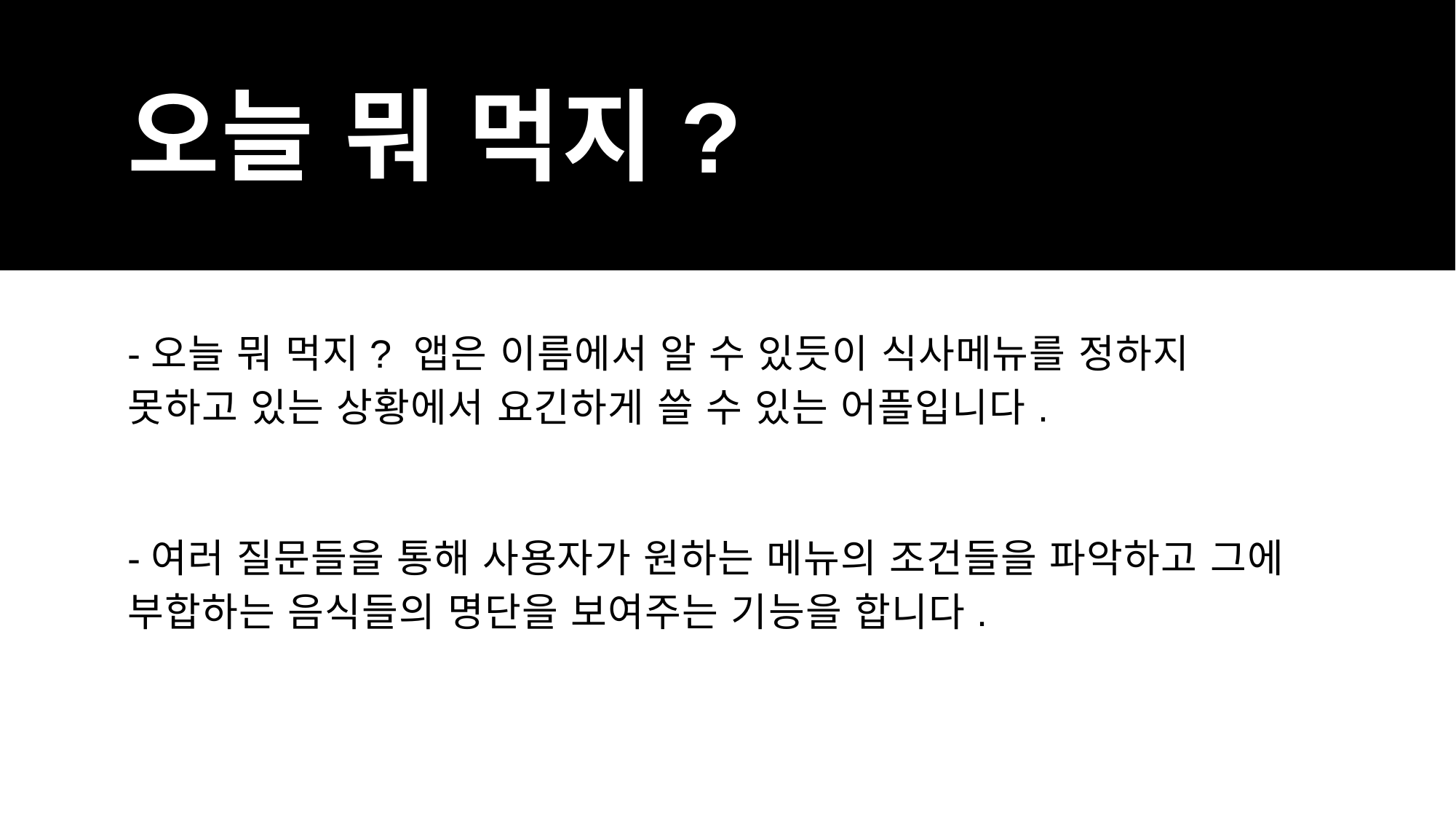

# 오늘 뭐 먹지?
-오늘 뭐 먹지? 앱은 이름에서 알 수 있듯이 식사메뉴를 정하지    못하고 있는 상황에서 요긴하게 쓸 수 있는 어플입니다.

-여러 질문들을 통해 사용자가 원하는 메뉴의 조건들을 파악하고 그에 부합하는 음식들의 명단을 보여주는 기능을 합니다.